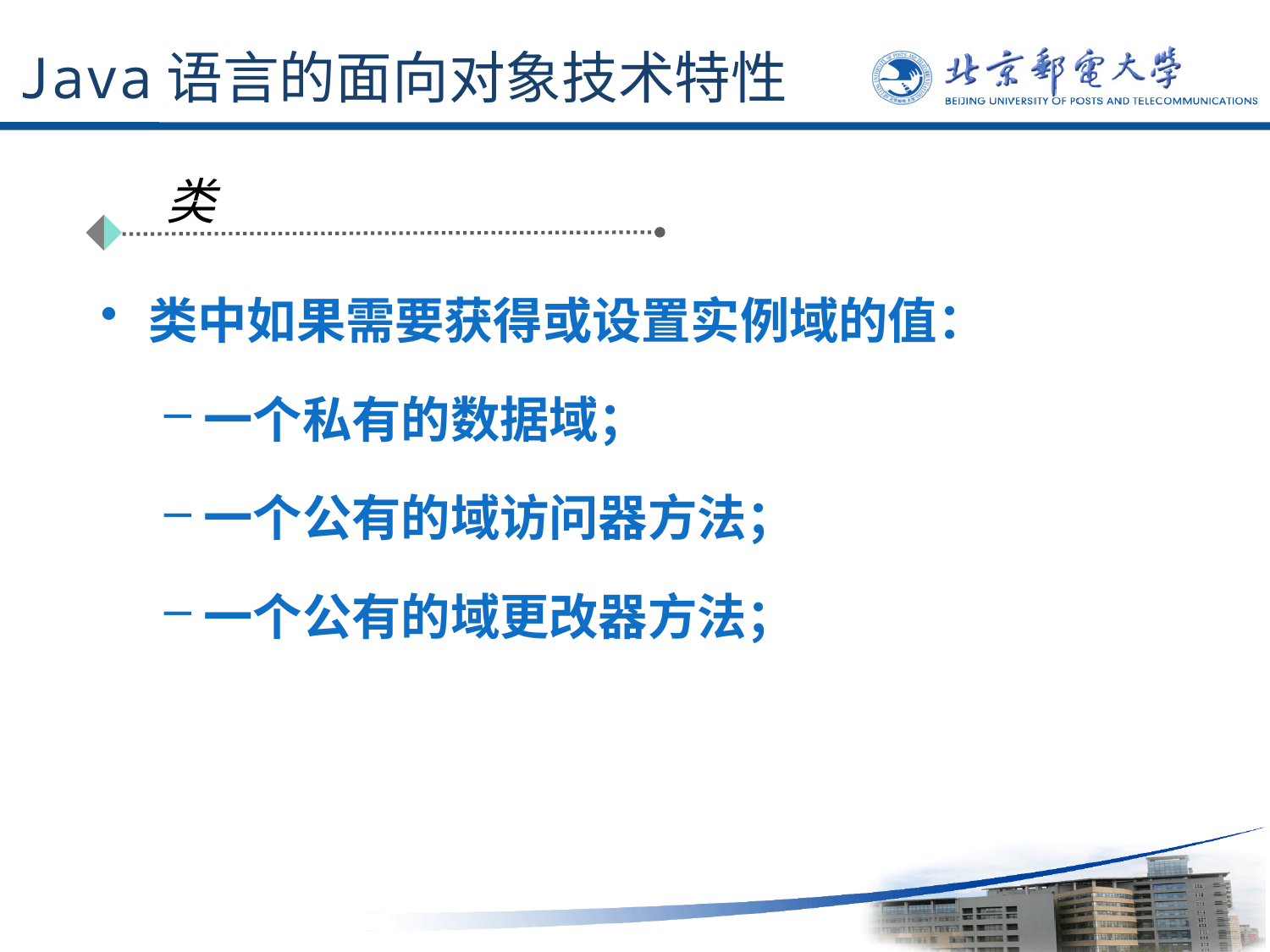

# Java语言的面向对象技术特性

类

类中如果需要获得或设置实例域的值：
一个私有的数据域；
一个公有的域访问器方法；
一个公有的域更改器方法；